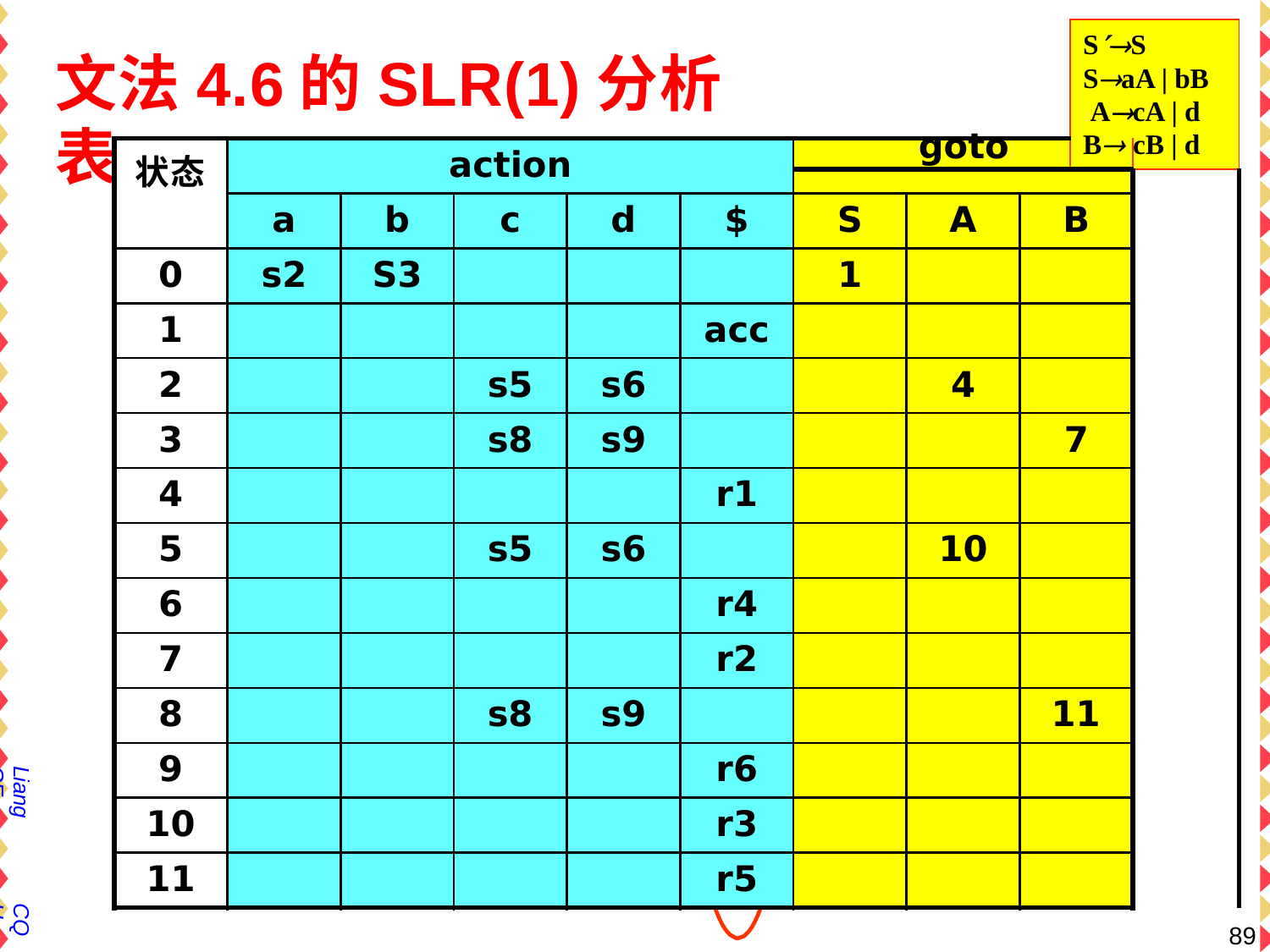

|  |  |  |  |  |  |  |  |  | S′→S S→aA | bB A→cA | d |  |
| --- | --- | --- | --- | --- | --- | --- | --- | --- | --- | --- |
| 状态 | action |  |  |  |  | goto |  |  | B→ | cB | d |
|  |  |  |  |  |  |  |  |  |  |  |
|  | a | b | c | d | $ | S | A | B |  |  |
| 0 | s2 | S3 |  |  |  | 1 |  |  |  |  |
| 1 |  |  |  |  | acc |  |  |  |  |  |
| 2 |  |  | s5 | s6 |  |  | 4 |  |  |  |
| 3 |  |  | s8 | s9 |  |  |  | 7 |  |  |
| 4 |  |  |  |  | r1 |  |  |  |  |  |
| 5 |  |  | s5 | s6 |  |  | 10 |  |  |  |
| 6 |  |  |  |  | r4 |  |  |  |  |  |
| 7 |  |  |  |  | r2 |  |  |  |  |  |
| 8 |  |  | s8 | s9 |  |  |  | 11 |  |  |
| 9 |  |  |  |  | r6 |  |  |  |  |  |
| 10 |  |  |  |  | r3 |  |  |  |  |  |
| 11 |  |  |  |  | r5 |  |  |  |  |  |
# 文法4.6的SLR(1)分析表

Liang GE
CQU
89